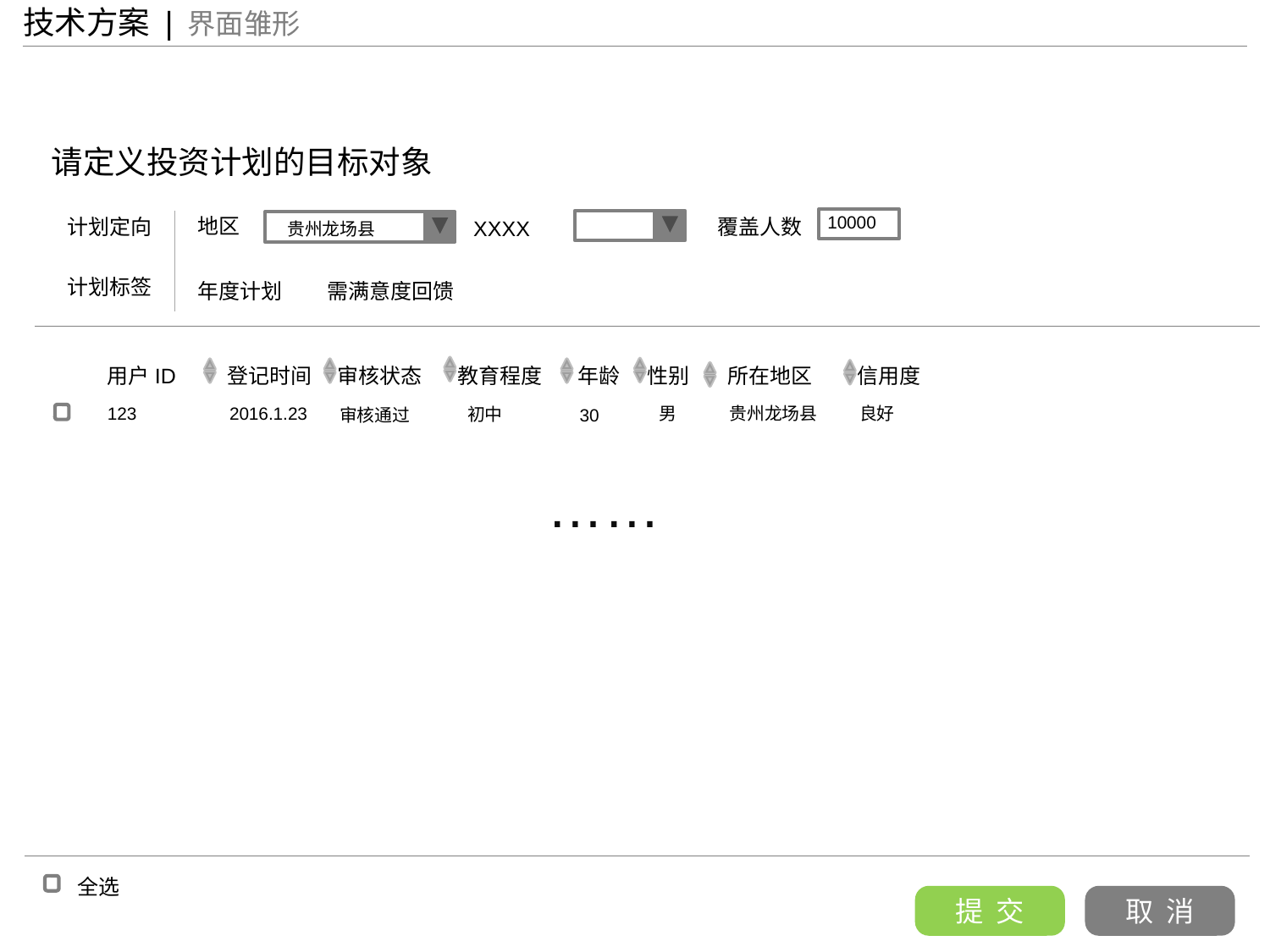

技术方案 | 界面雏形
请定义投资计划的目标对象
10000
地区
计划定向
覆盖人数

XXXX

贵州龙场县

计划标签
年度计划
需满意度回馈
用户ID
登记时间
审核状态
教育程度
年龄
性别
所在地区
信用度

123
2016.1.23
男
贵州龙场县
良好
初中
审核通过
30

……
全选

提  交
取  消